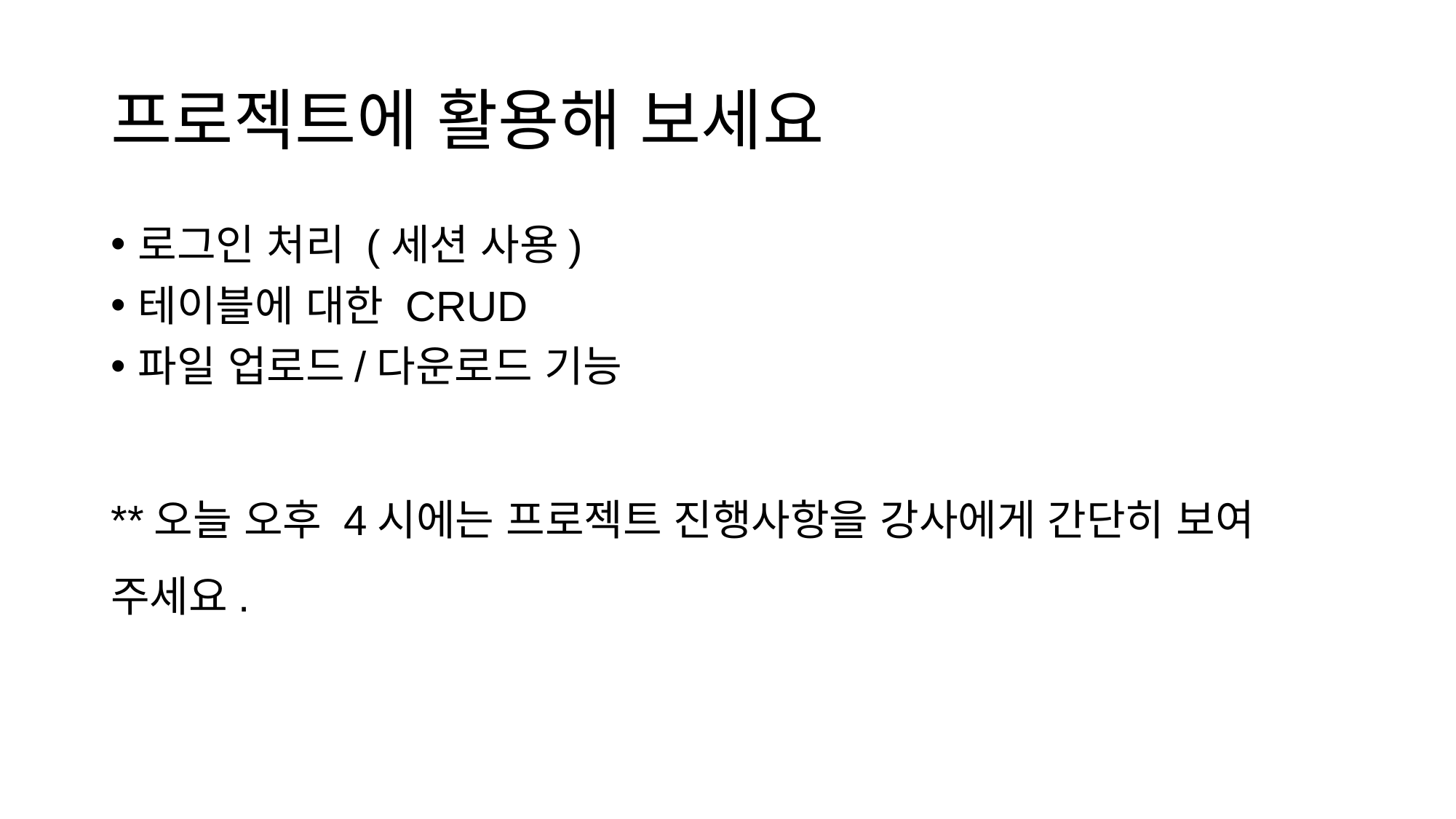

# 프로젝트에 활용해 보세요
로그인 처리 (세션 사용)
테이블에 대한 CRUD
파일 업로드/다운로드 기능

**오늘 오후 4시에는 프로젝트 진행사항을 강사에게 간단히 보여 주세요.